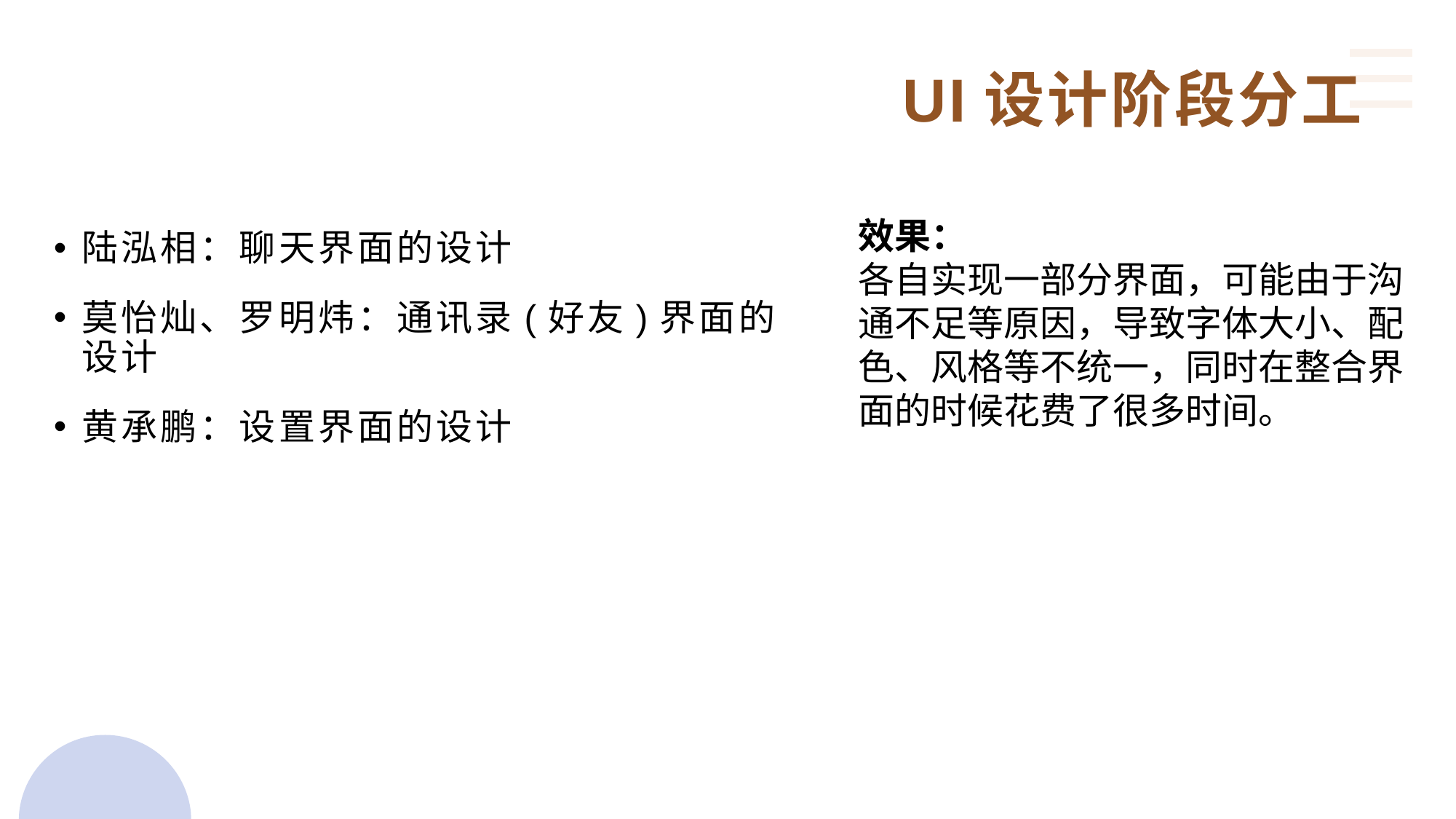

UI设计阶段分工
效果：
各自实现一部分界面，可能由于沟通不足等原因，导致字体大小、配色、风格等不统一，同时在整合界面的时候花费了很多时间。
陆泓相：聊天界面的设计
莫怡灿、罗明炜：通讯录(好友)界面的设计
黄承鹏：设置界面的设计